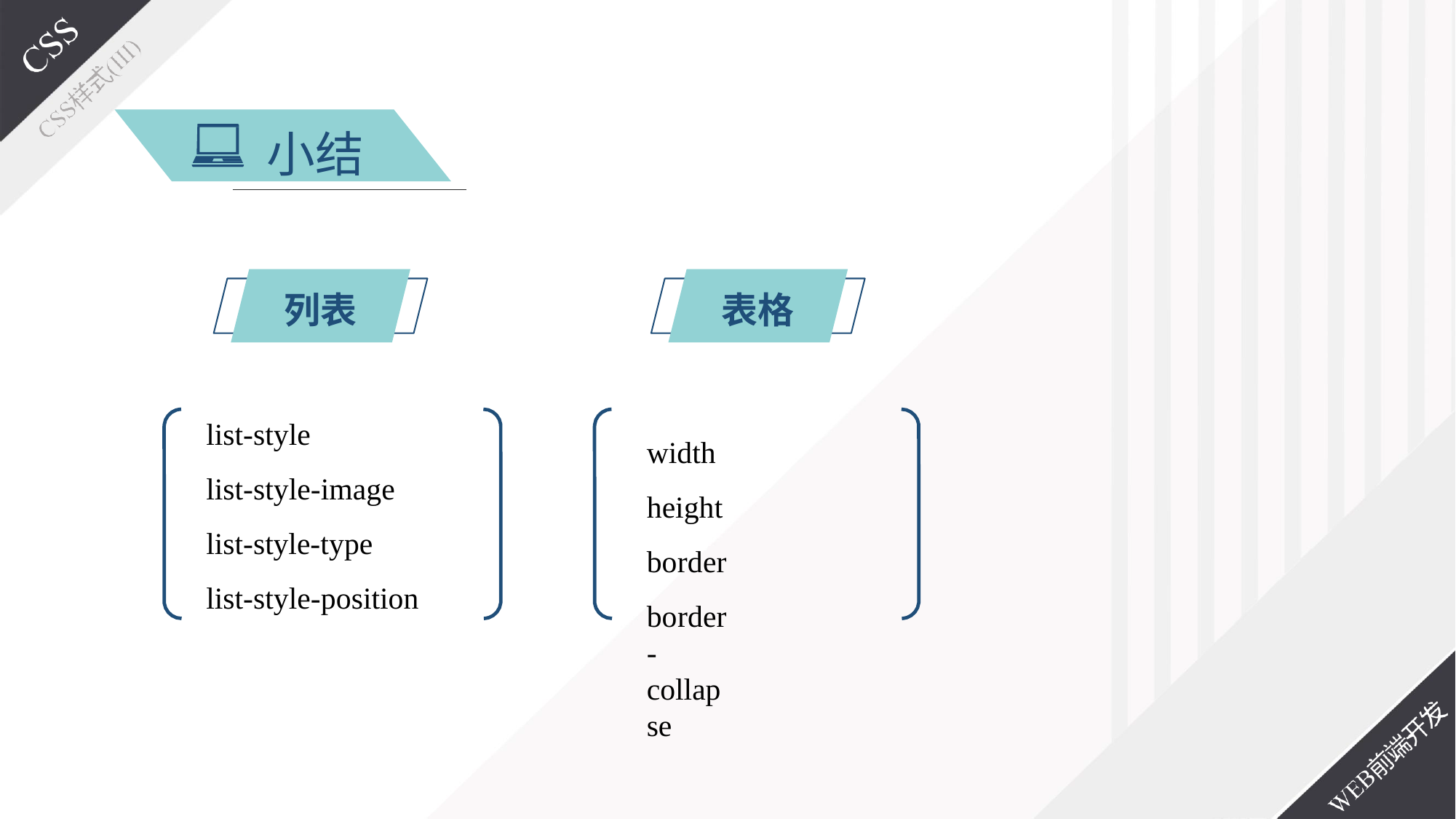

小结

列表
表格

list-style
list-style-image
list-style-type
list-style-position
width height border
border-collapse